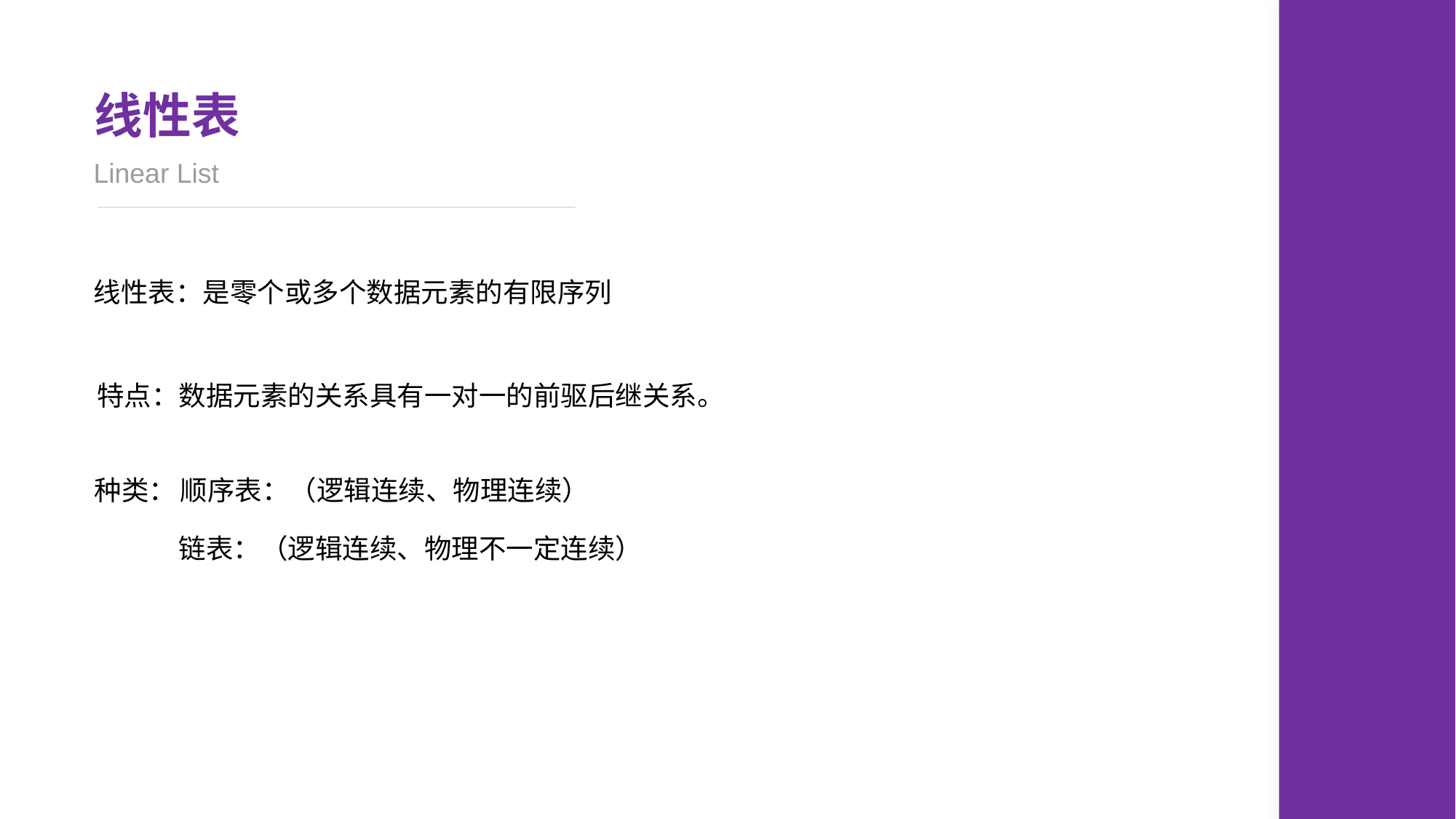

线性表
Linear List
线性表：是零个或多个数据元素的有限序列

特点：数据元素的关系具有一对一的前驱后继关系。
种类：
顺序表：（逻辑连续、物理连续）
链表：（逻辑连续、物理不一定连续）